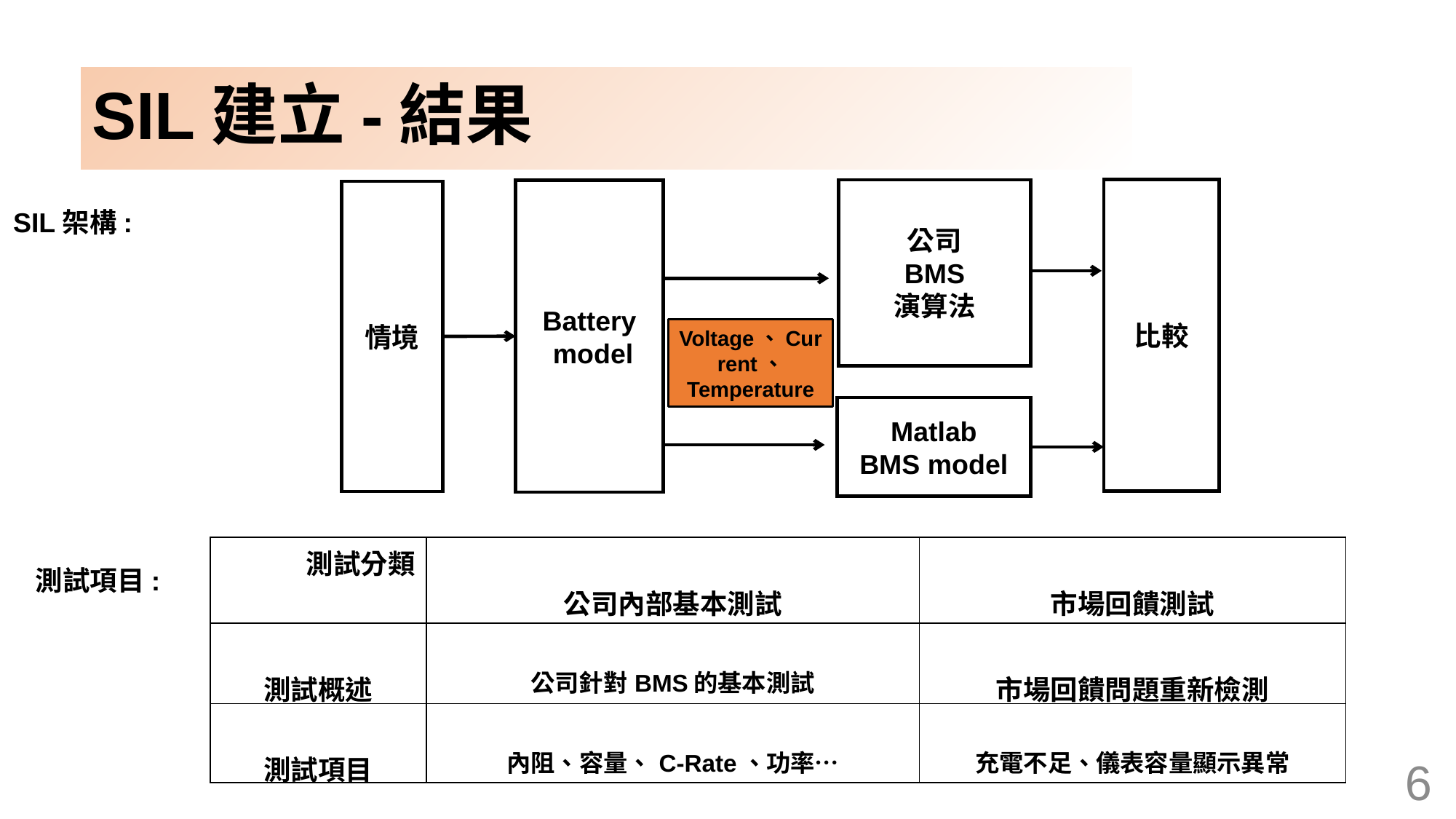

# SIL建立-結果
比較
公司
BMS
演算法
Battery
 model
情境
Voltage、Current、
Temperature
Matlab
BMS model
SIL架構:
| 測試分類 | 公司內部基本測試 | 市場回饋測試 |
| --- | --- | --- |
| 測試概述 | 公司針對BMS的基本測試 | 市場回饋問題重新檢測 |
| 測試項目 | 內阻、容量、C-Rate、功率… | 充電不足、儀表容量顯示異常 |
測試項目:
6